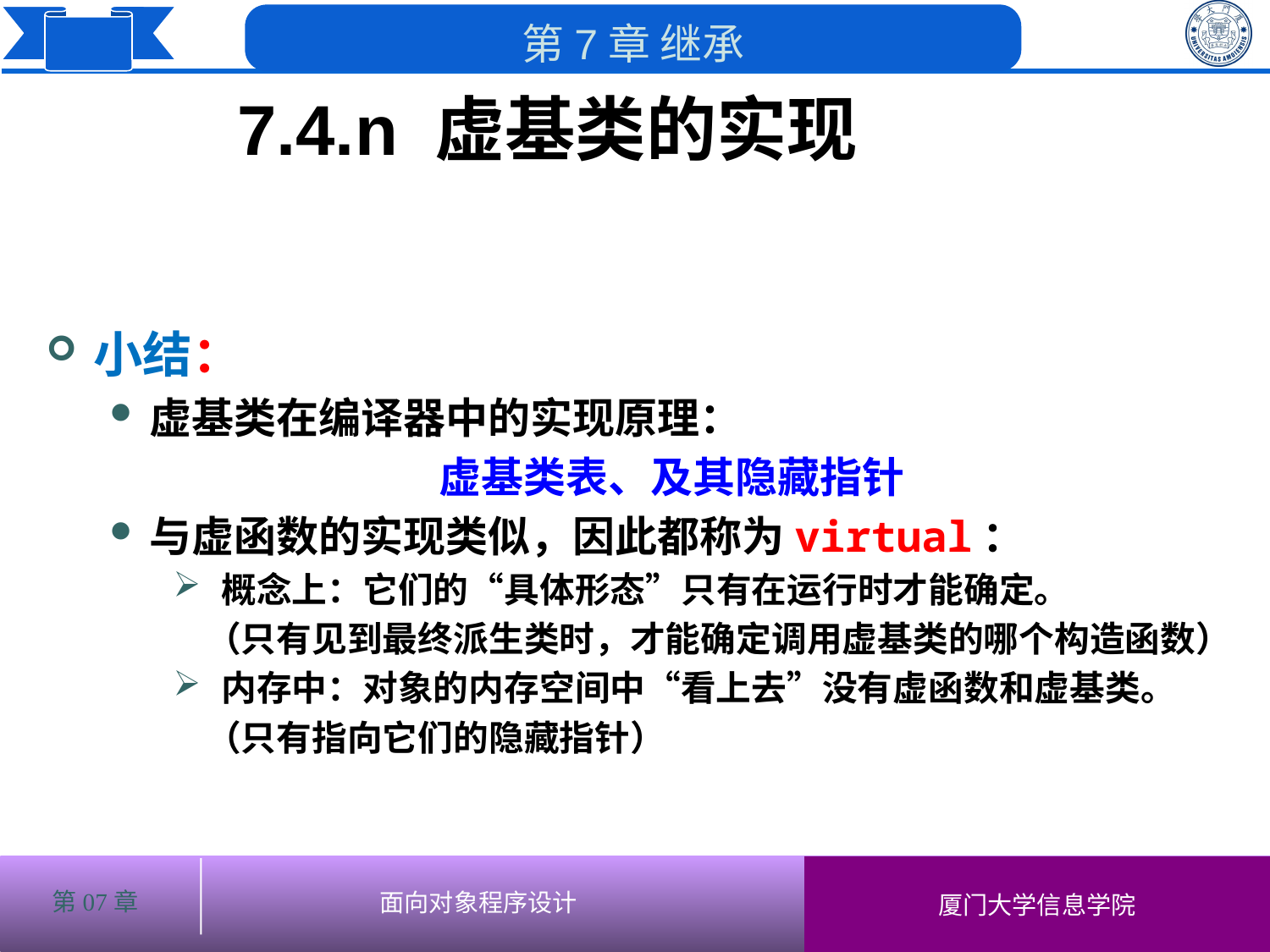

7.4.n 虚基类的实现
小结：
虚基类在编译器中的实现原理：
虚基类表、及其隐藏指针
与虚函数的实现类似，因此都称为virtual：
 概念上：它们的“具体形态”只有在运行时才能确定。
   （只有见到最终派生类时，才能确定调用虚基类的哪个构造函数）
 内存中：对象的内存空间中“看上去”没有虚函数和虚基类。
   （只有指向它们的隐藏指针）

9